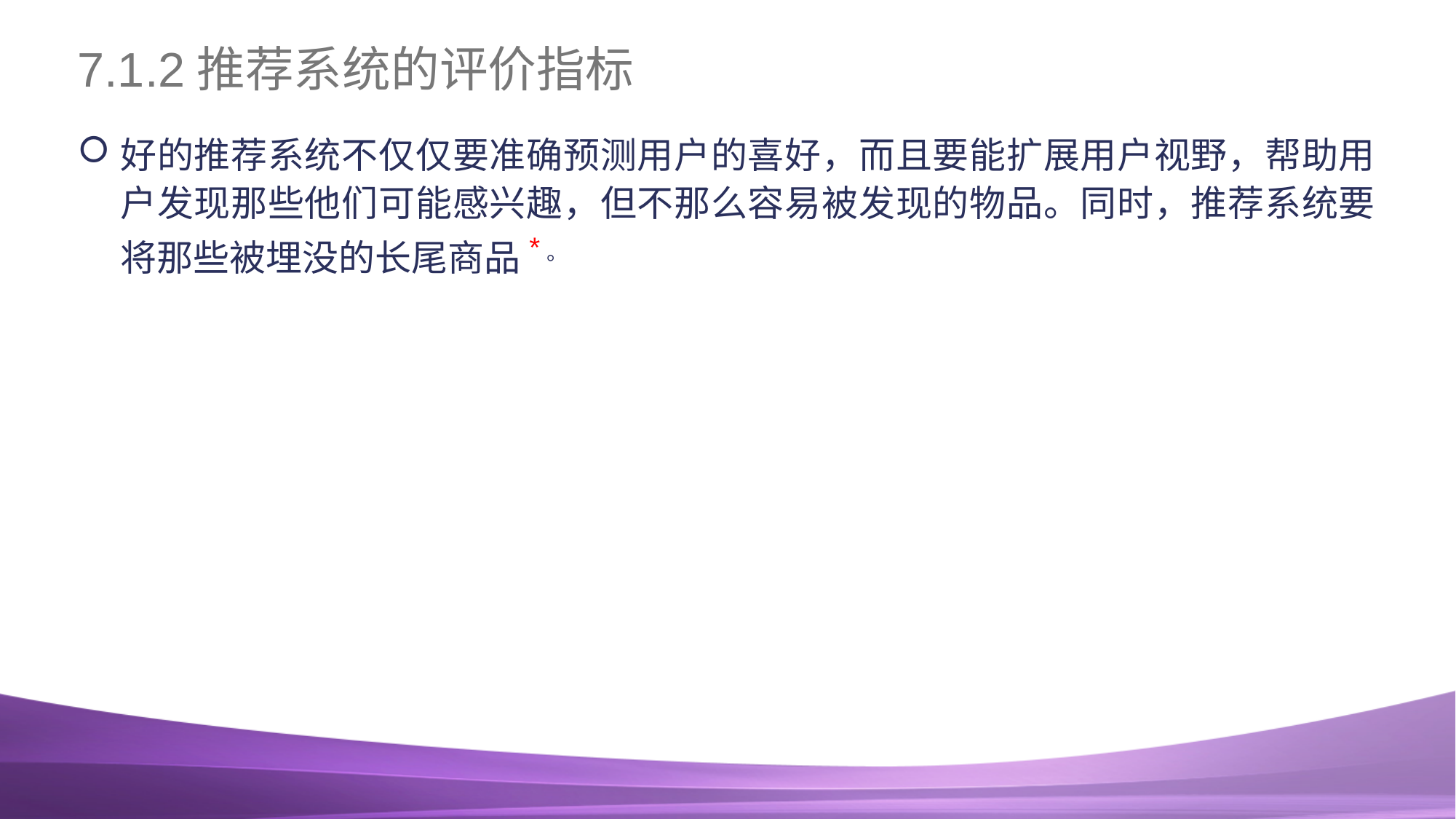

# 7.1.2推荐系统的评价指标
好的推荐系统不仅仅要准确预测用户的喜好，而且要能扩展用户视野，帮助用户发现那些他们可能感兴趣，但不那么容易被发现的物品。同时，推荐系统要将那些被埋没的长尾商品*。